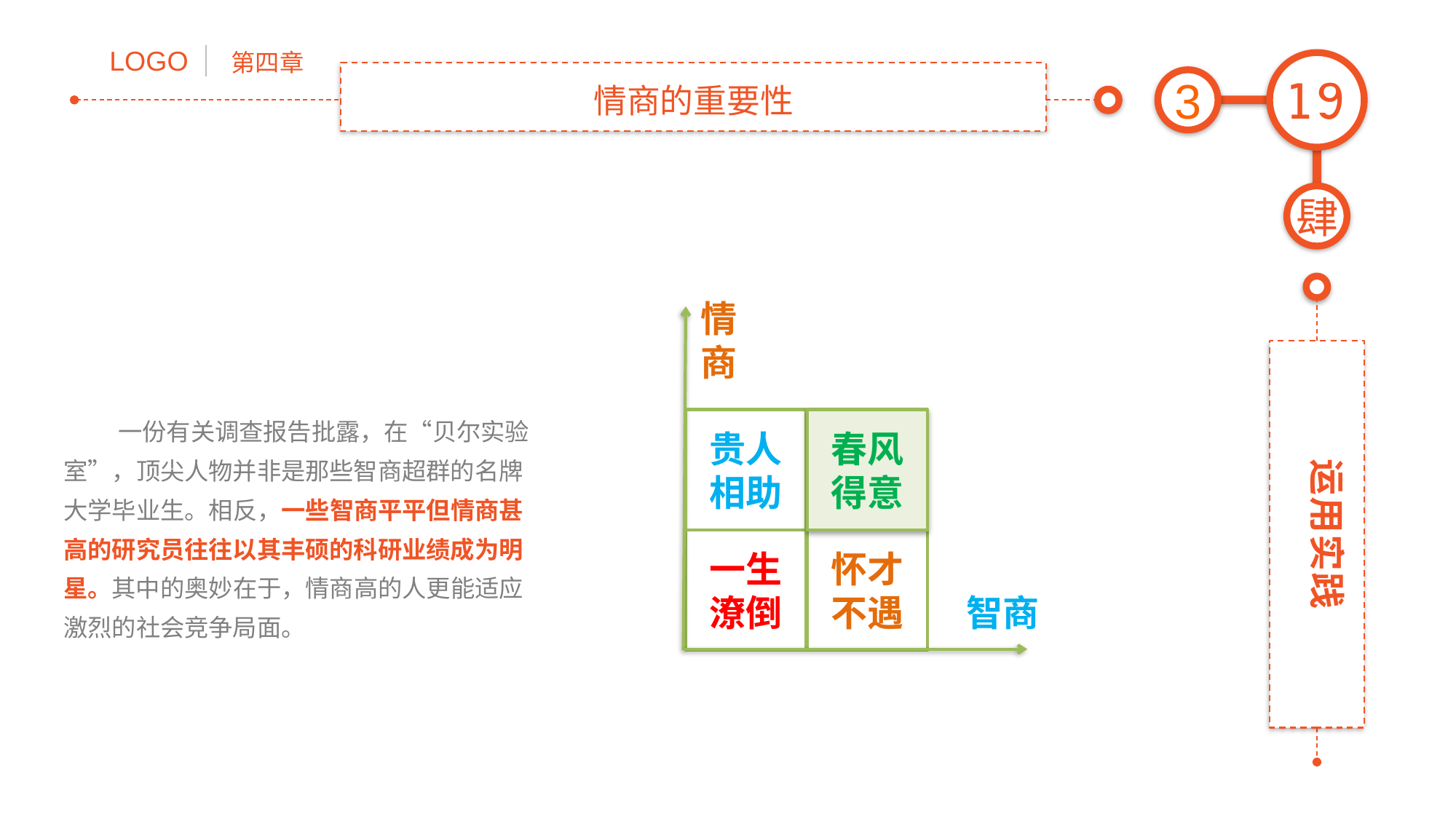

情商的重要性
3
情商
一份有关调查报告批露，在“贝尔实验室”，顶尖人物并非是那些智商超群的名牌大学毕业生。相反，一些智商平平但情商甚高的研究员往往以其丰硕的科研业绩成为明星。其中的奥妙在于，情商高的人更能适应激烈的社会竞争局面。
贵人相助
春风得意
一生潦倒
怀才不遇
智商